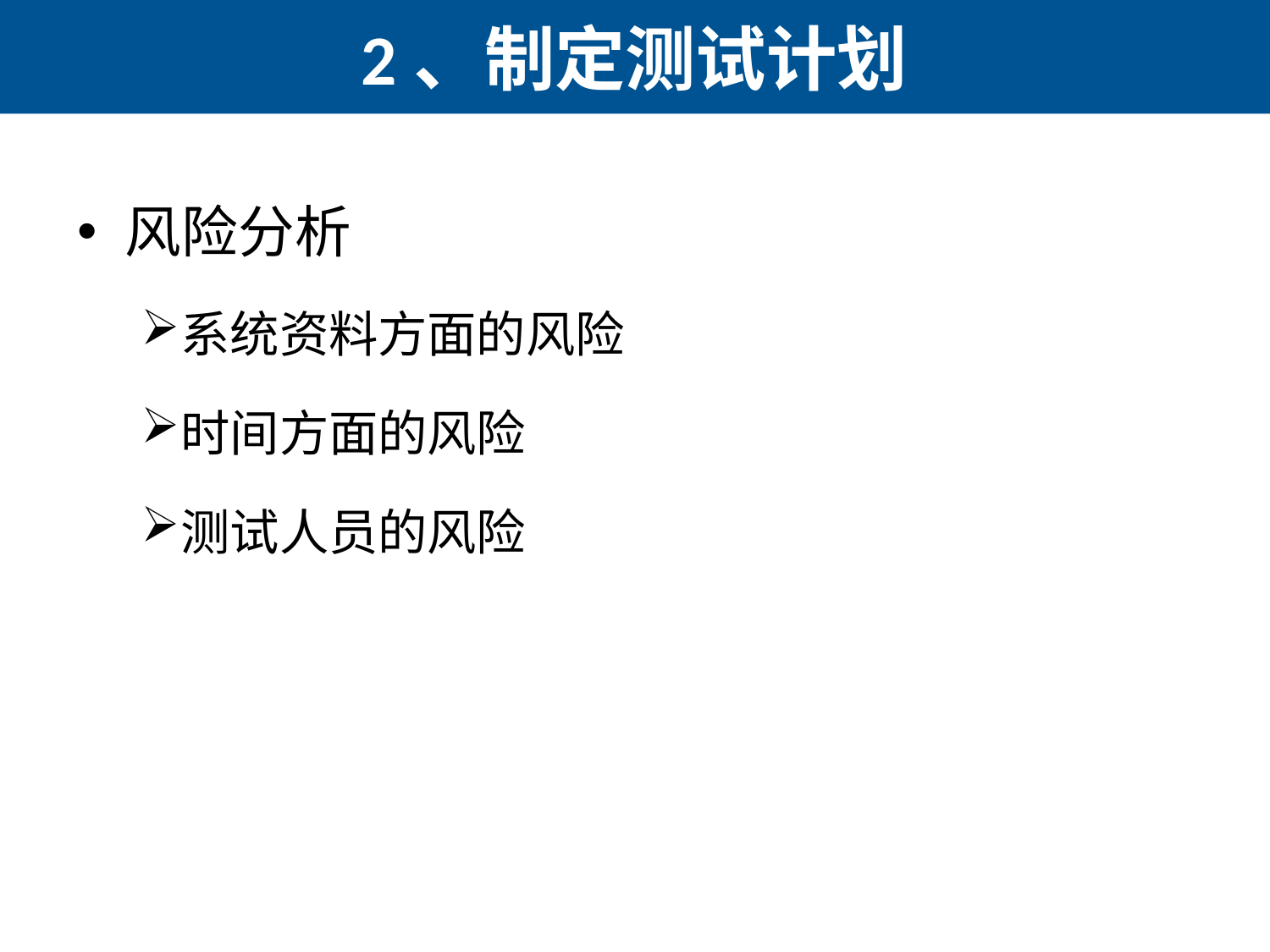

# 2、制定测试计划
风险分析
系统资料方面的风险
时间方面的风险
测试人员的风险